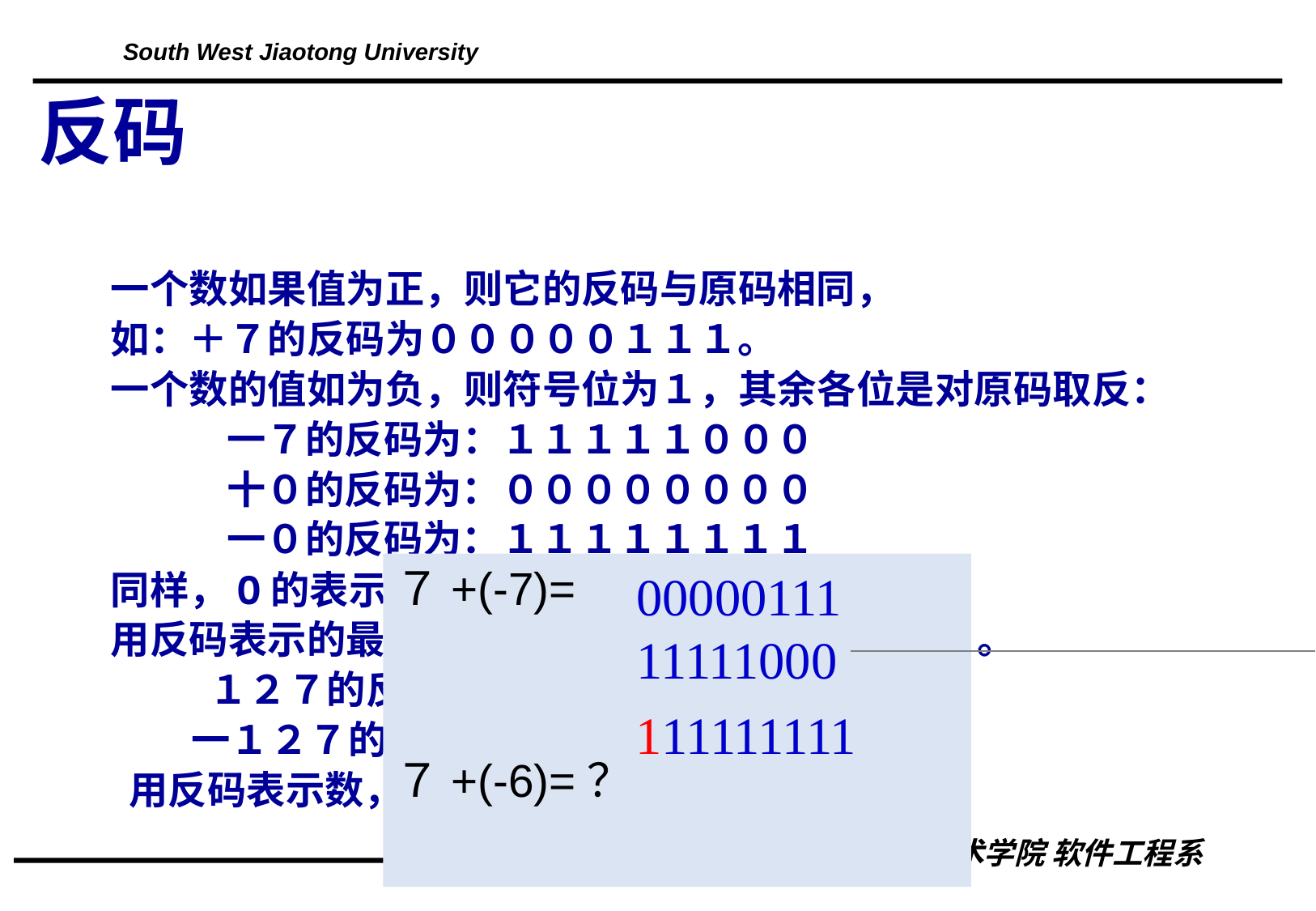

# 反码
一个数如果值为正，则它的反码与原码相同，
如：＋７的反码为０００００１１１。
一个数的值如为负，则符号位为１，其余各位是对原码取反：
            一７的反码为：１１１１１０００
            十０的反码为：００００００００
            一０的反码为：１１１１１１１１
同样，O的表示不唯一。
用反码表示的最大值为１２７，最小值为-１２７。
          １２７的反码为：  ０１１１１１１１
        一１２７的反码为：  １０００００００
 用反码表示数，现已不多用。

７+(-7)=

７+(-6)=？

00000111
11111000
111111111